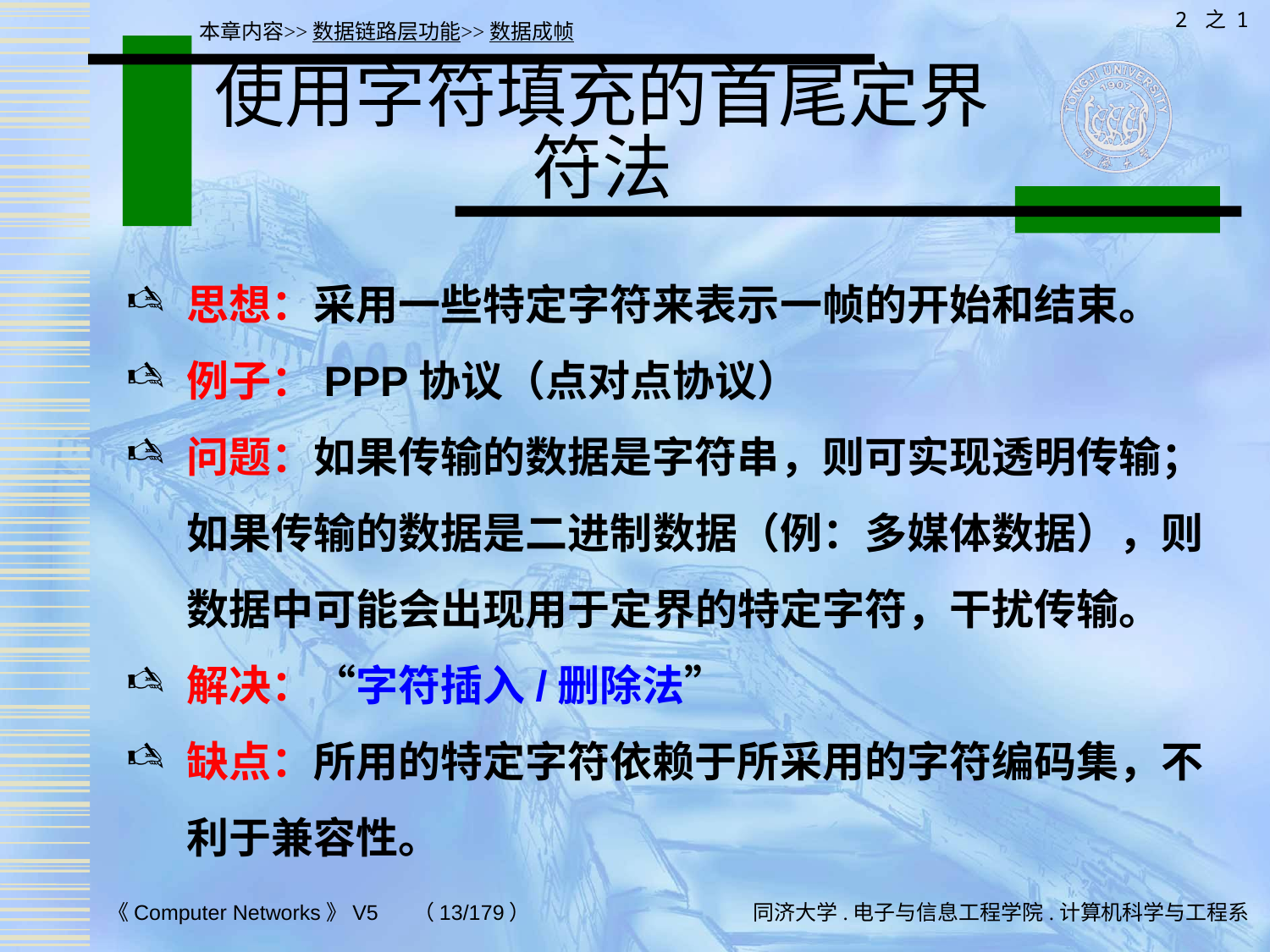

2 之 1
本章内容>>数据链路层功能>>数据成帧
# 使用字符填充的首尾定界符法
思想：采用一些特定字符来表示一帧的开始和结束。
例子：PPP协议（点对点协议）
问题：如果传输的数据是字符串，则可实现透明传输；如果传输的数据是二进制数据（例：多媒体数据），则数据中可能会出现用于定界的特定字符，干扰传输。
解决：“字符插入/删除法”
缺点：所用的特定字符依赖于所采用的字符编码集，不利于兼容性。